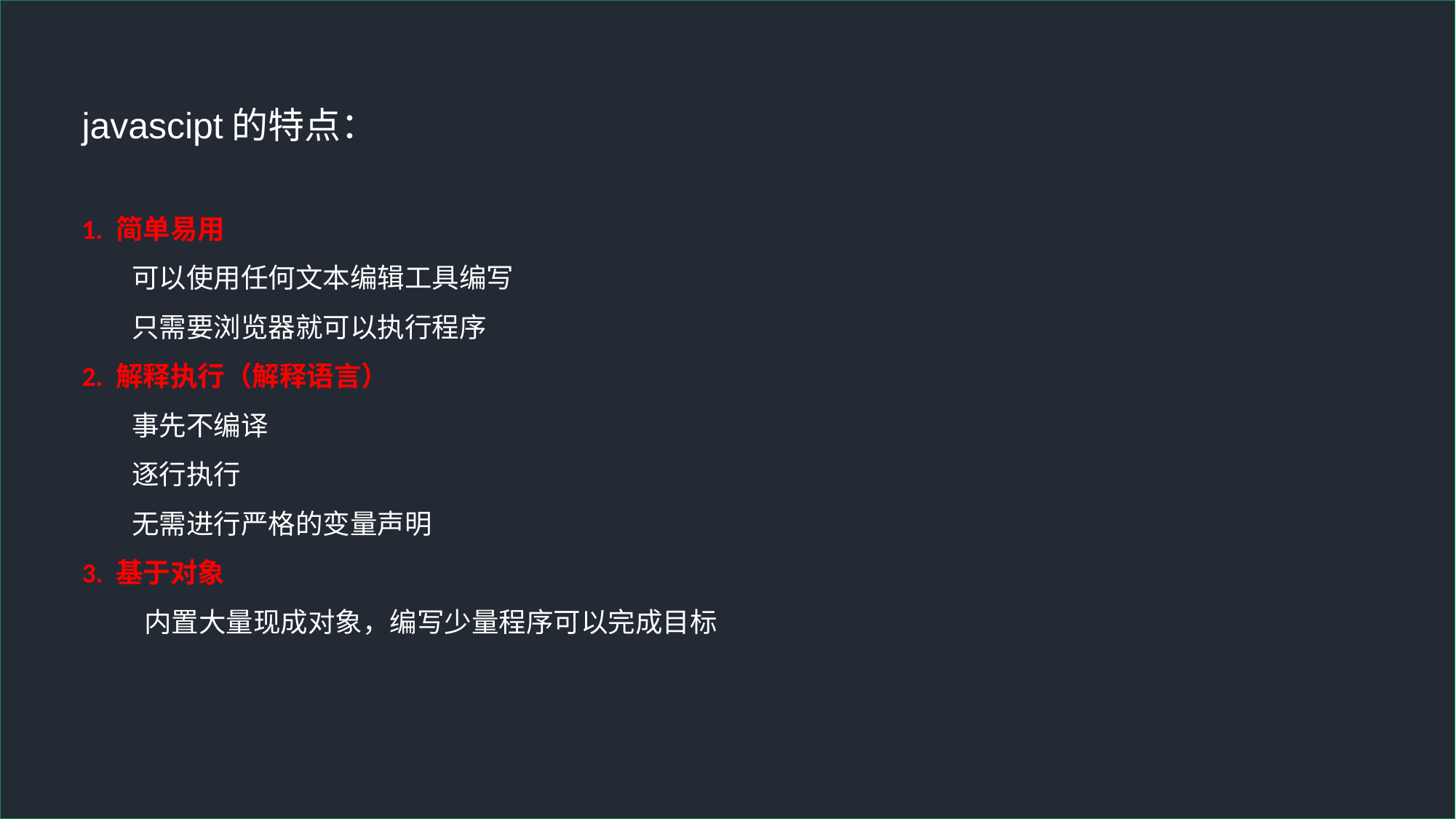

javascipt的特点：

1. 简单易用
       可以使用任何文本编辑工具编写
       只需要浏览器就可以执行程序
2. 解释执行（解释语言）
       事先不编译
       逐行执行
       无需进行严格的变量声明
3. 基于对象
         内置大量现成对象，编写少量程序可以完成目标